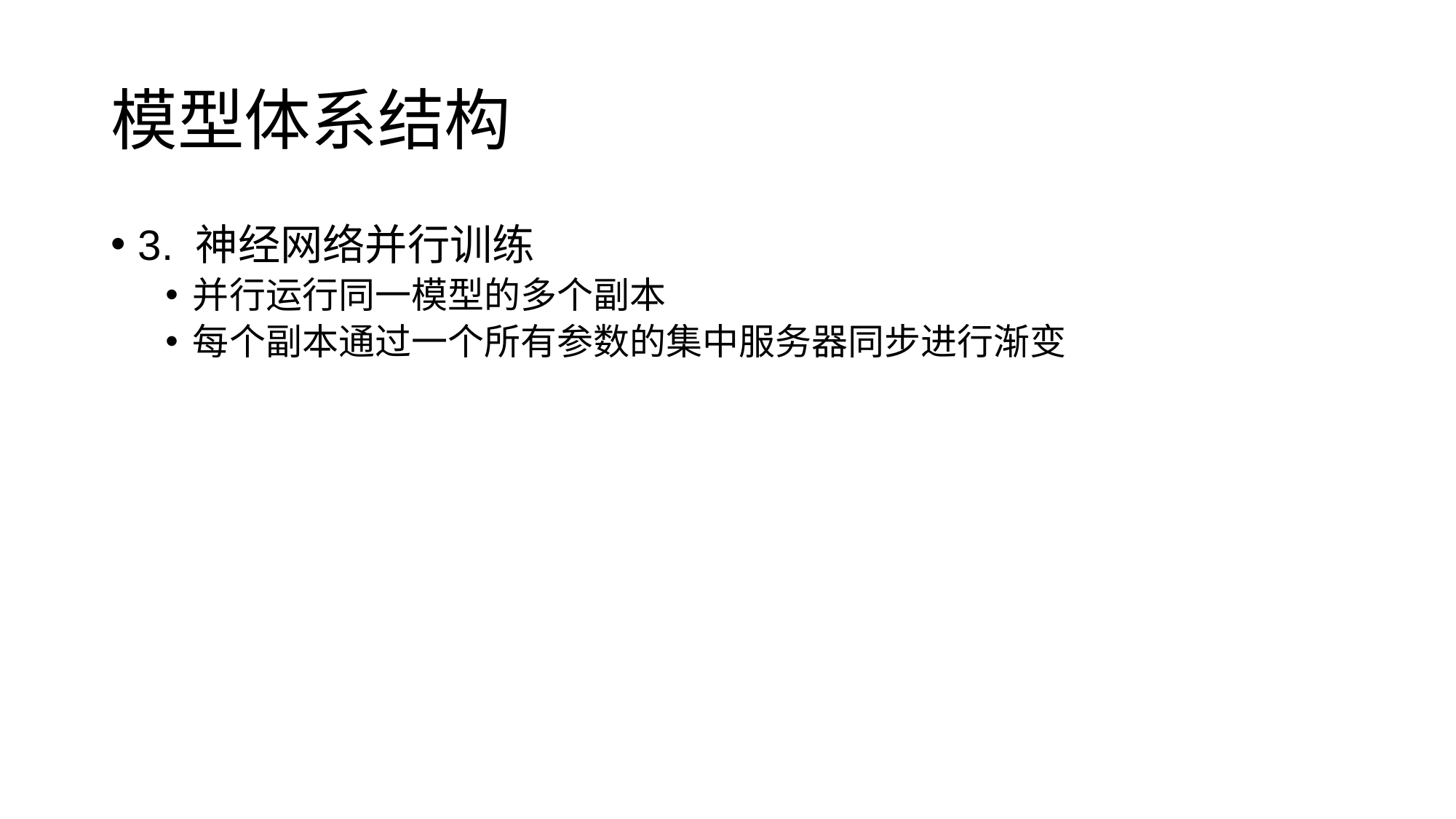

# 模型体系结构
3. 神经网络并行训练
并行运行同一模型的多个副本
每个副本通过一个所有参数的集中服务器同步进行渐变